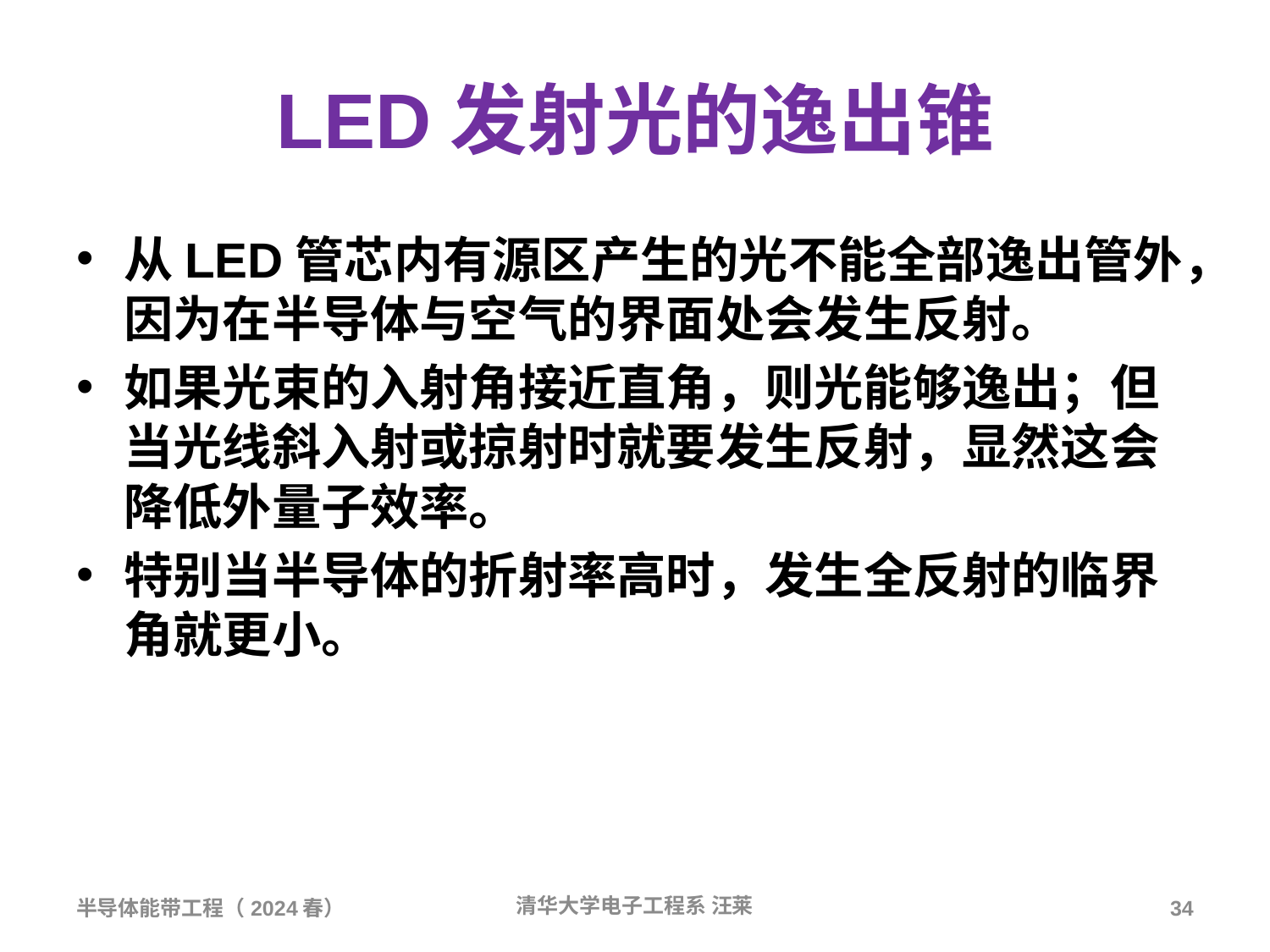

# LED发射光的逸出锥
从LED管芯内有源区产生的光不能全部逸出管外，因为在半导体与空气的界面处会发生反射。
如果光束的入射角接近直角，则光能够逸出；但当光线斜入射或掠射时就要发生反射，显然这会降低外量子效率。
特别当半导体的折射率高时，发生全反射的临界角就更小。
半导体能带工程（2024春）
清华大学电子工程系 汪莱
34